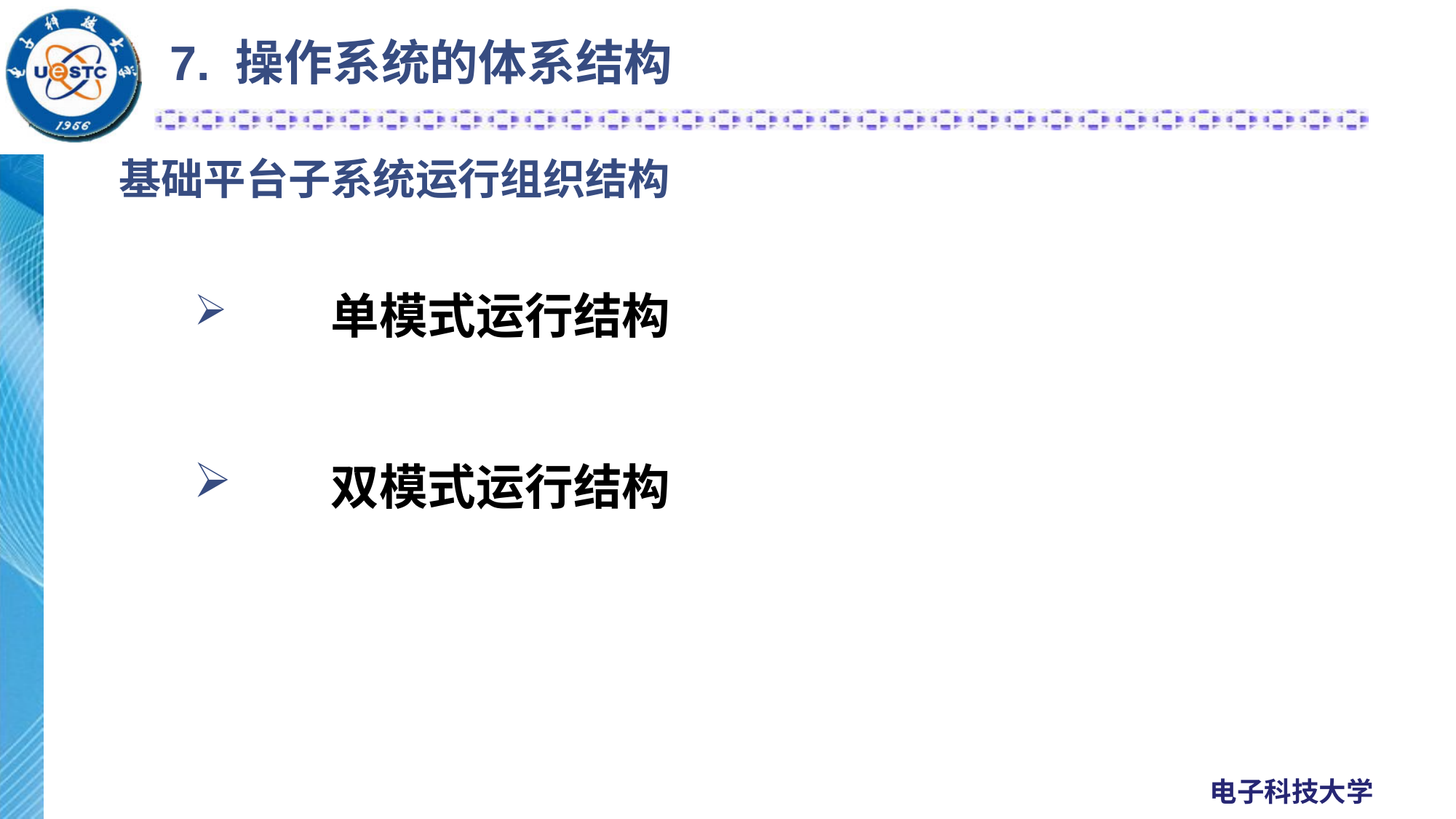

7. 操作系统的体系结构
# 基础平台子系统运行组织结构
	单模式运行结构

	双模式运行结构